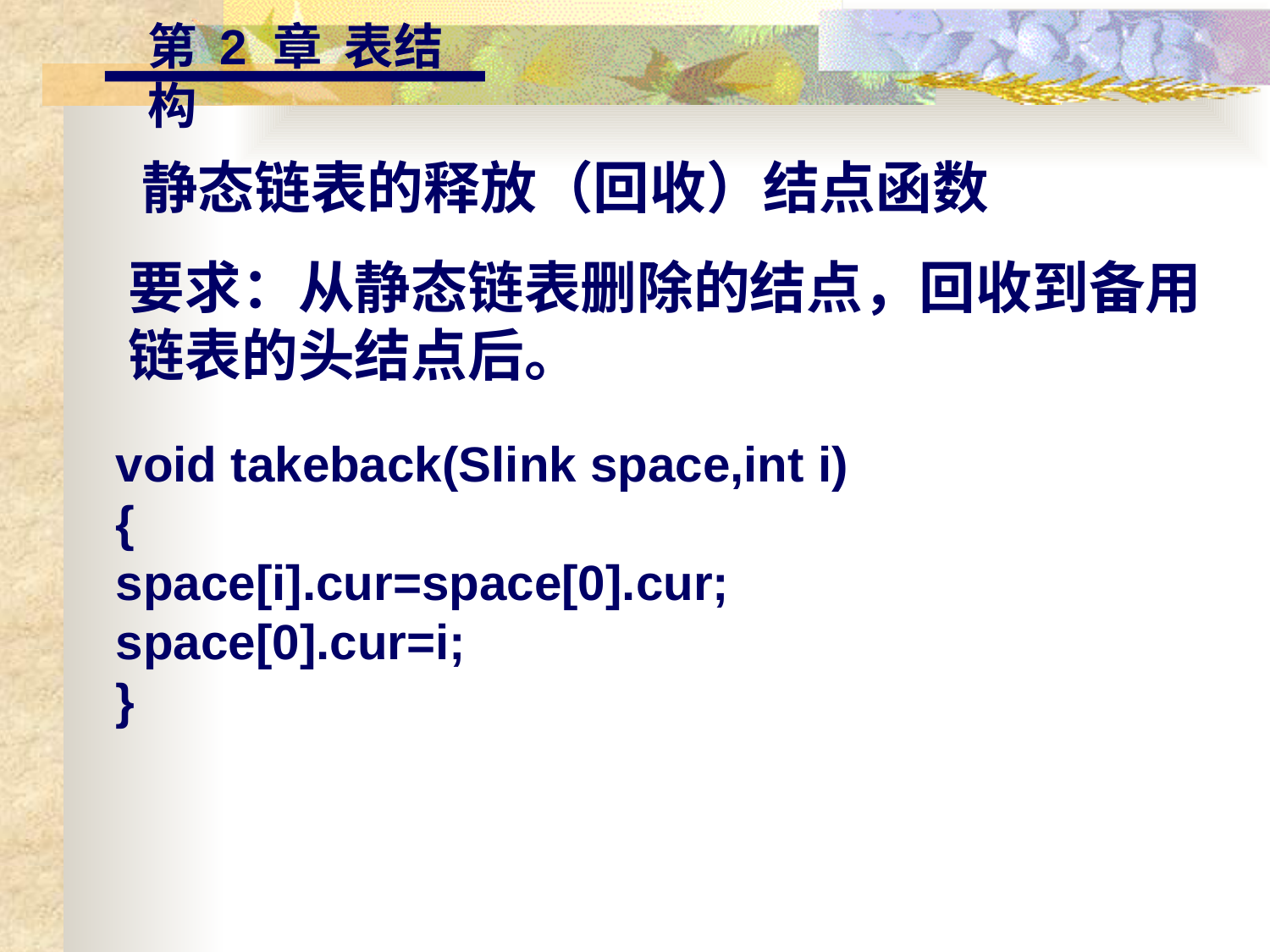

第 2 章  表结构

静态链表的释放（回收）结点函数
要求：从静态链表删除的结点，回收到备用
链表的头结点后。
void takeback(Slink space,int i)
{
space[i].cur=space[0].cur;
space[0].cur=i;
}